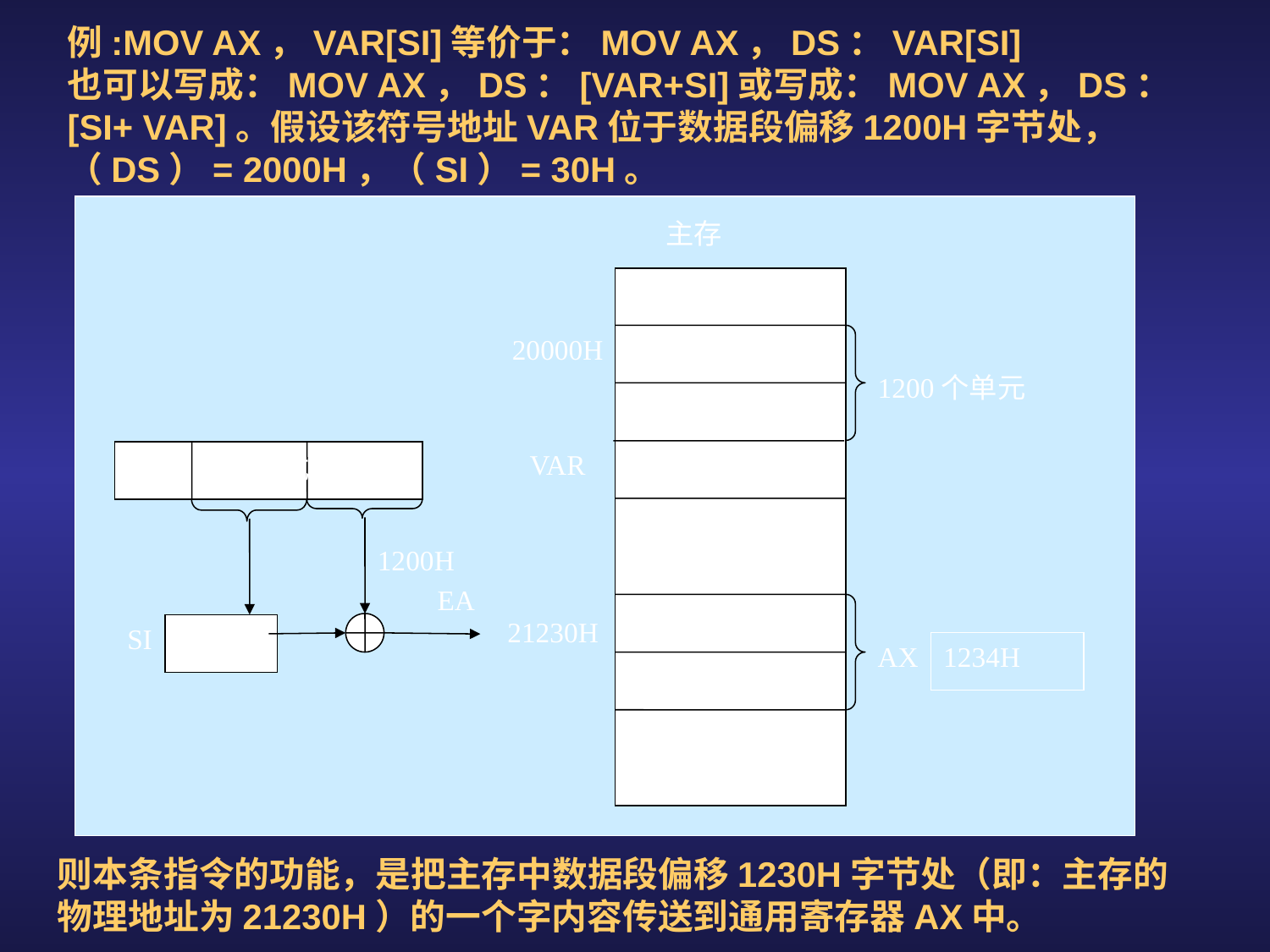

例:MOV AX，VAR[SI]等价于：MOV AX，DS：VAR[SI]
也可以写成：MOV AX，DS：[VAR+SI]或写成：MOV AX，DS：[SI+ VAR]。假设该符号地址VAR位于数据段偏移1200H字节处，（DS）= 2000H，（SI）= 30H。

主存

20000H

1200个单元

……

VAR

OP    寻址方式   位移量

……

1200H
EA

34H

21230H

SI
0030H
1234H

AX

12H

则本条指令的功能，是把主存中数据段偏移1230H字节处（即：主存的物理地址为21230H）的一个字内容传送到通用寄存器AX中。